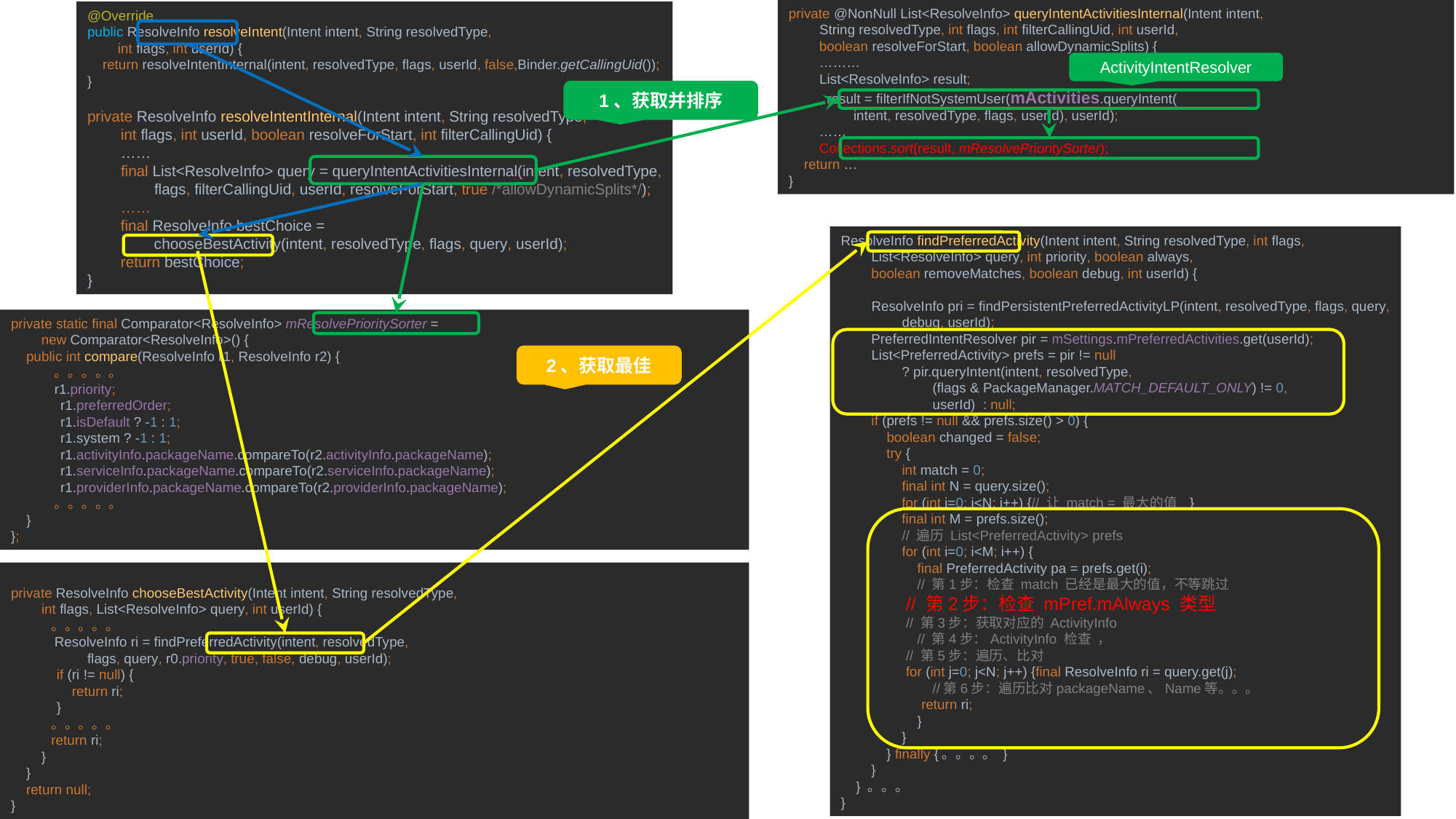

@Override
public ResolveInfo resolveIntent(Intent intent, String resolvedType,
        int flags, int userId) {
    return resolveIntentInternal(intent, resolvedType, flags, userId, false,Binder.getCallingUid());
}

private ResolveInfo resolveIntentInternal(Intent intent, String resolvedType,
        int flags, int userId, boolean resolveForStart, int filterCallingUid) {
        ……
        final List<ResolveInfo> query = queryIntentActivitiesInternal(intent, resolvedType,
                flags, filterCallingUid, userId, resolveForStart, true /*allowDynamicSplits*/);
        ……
        final ResolveInfo bestChoice =
                chooseBestActivity(intent, resolvedType, flags, query, userId);
        return bestChoice;
}
private @NonNull List<ResolveInfo> queryIntentActivitiesInternal(Intent intent,
        String resolvedType, int flags, int filterCallingUid, int userId,
        boolean resolveForStart, boolean allowDynamicSplits) {
        ………
        List<ResolveInfo> result;
          result = filterIfNotSystemUser(mActivities.queryIntent(
                 intent, resolvedType, flags, userId), userId);
        ……
        Collections.sort(result, mResolvePrioritySorter);
    return …
}

ActivityIntentResolver
1、获取并排序

ResolveInfo findPreferredActivity(Intent intent, String resolvedType, int flags,
        List<ResolveInfo> query, int priority, boolean always,
        boolean removeMatches, boolean debug, int userId) {
        ResolveInfo pri = findPersistentPreferredActivityLP(intent, resolvedType, flags, query,
                debug, userId);
        PreferredIntentResolver pir = mSettings.mPreferredActivities.get(userId);
        List<PreferredActivity> prefs = pir != null
                ? pir.queryIntent(intent, resolvedType,
                        (flags & PackageManager.MATCH_DEFAULT_ONLY) != 0,
                        userId)  : null;
        if (prefs != null && prefs.size() > 0) {
            boolean changed = false;
            try {
                int match = 0;
                final int N = query.size();
                for (int j=0; j<N; j++) {// 让 match = 最大的值   }
                final int M = prefs.size();
                // 遍历 List<PreferredActivity> prefs
                for (int i=0; i<M; i++) {
                    final PreferredActivity pa = prefs.get(i);
                    // 第1步：检查 match 已经是最大的值，不等跳过
                    // 第2步：检查 mPref.mAlways 类型
                    // 第3步：获取对应的 ActivityInfo
                    // 第4步：ActivityInfo 检查  ，
                    // 第5步：遍历、比对
                    for (int j=0; j<N; j++) {final ResolveInfo ri = query.get(j);
                        //第6步：遍历比对packageName、Name等。。。
                         return ri;
                    }
                }
            } finally {。。。。 }
        }
    } 。。。
}

private static final Comparator<ResolveInfo> mResolvePrioritySorter =
        new Comparator<ResolveInfo>() {
    public int compare(ResolveInfo r1, ResolveInfo r2) {
             。。。。。
             r1.priority;
             r1.preferredOrder;
             r1.isDefault ? -1 : 1;
             r1.system ? -1 : 1;
             r1.activityInfo.packageName.compareTo(r2.activityInfo.packageName);
             r1.serviceInfo.packageName.compareTo(r2.serviceInfo.packageName);
             r1.providerInfo.packageName.compareTo(r2.providerInfo.packageName);
             。。。。。
    }
};

2、获取最佳

private ResolveInfo chooseBestActivity(Intent intent, String resolvedType,
        int flags, List<ResolveInfo> query, int userId) {
            。。。。。
             ResolveInfo ri = findPreferredActivity(intent, resolvedType,
                    flags, query, r0.priority, true, false, debug, userId);
            if (ri != null) {
                return ri;
            }
            。。。。。
            return ri;
        }
    }
    return null;
}